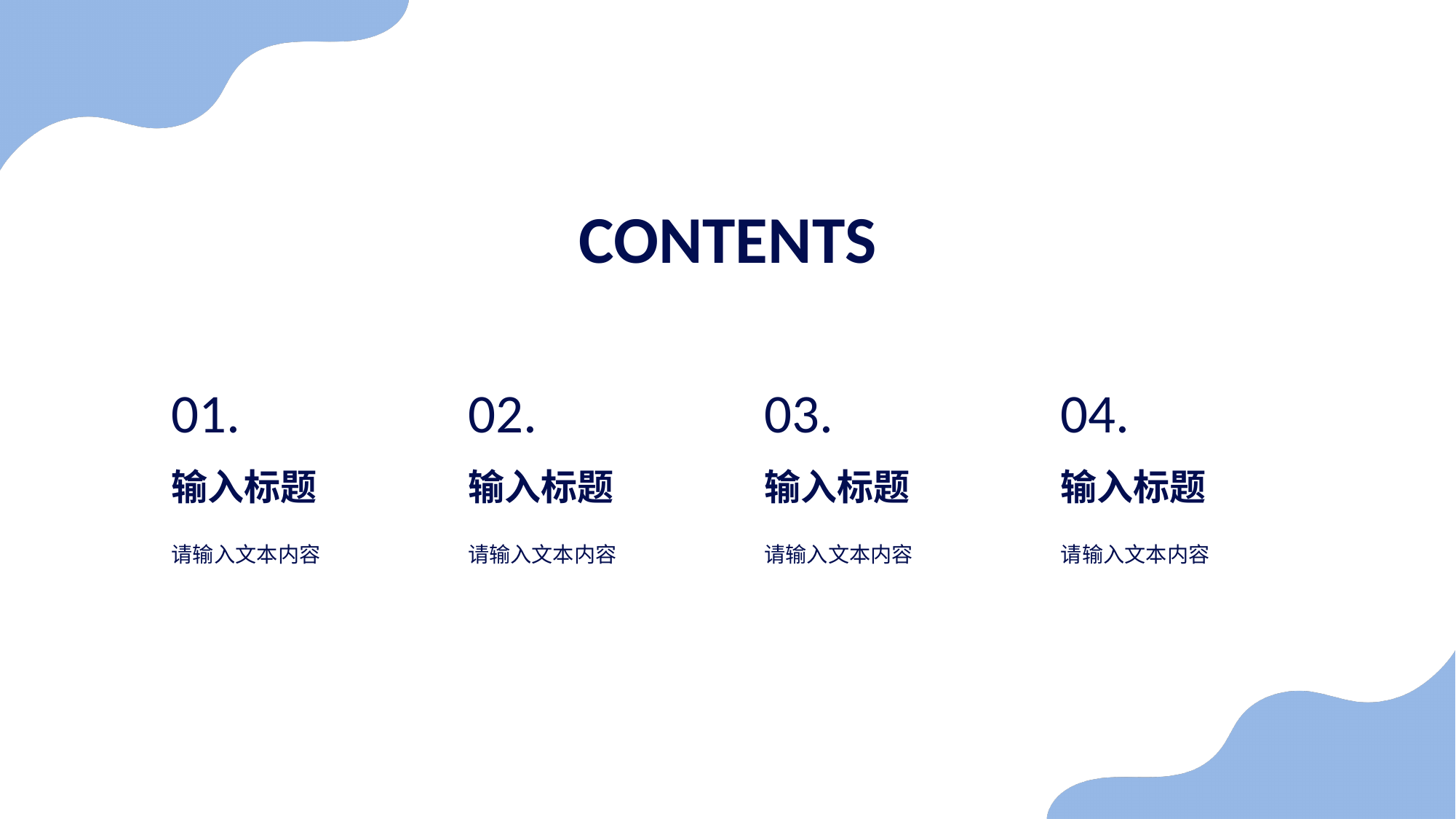

CONTENTS
01.
02.
03.
04.
输入标题
输入标题
输入标题
输入标题
请输入文本内容
请输入文本内容
请输入文本内容
请输入文本内容